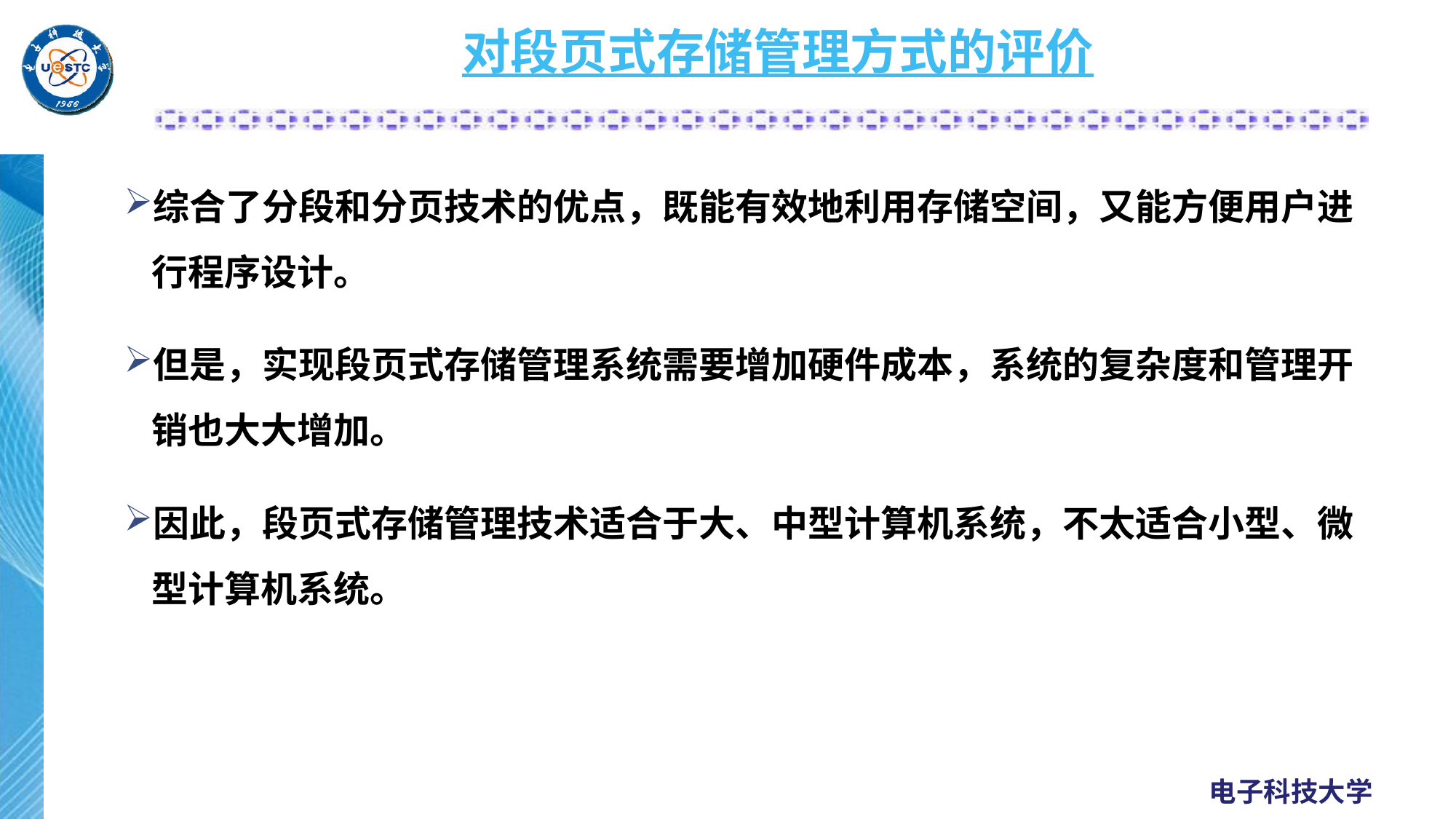

# 对段页式存储管理方式的评价
综合了分段和分页技术的优点，既能有效地利用存储空间，又能方便用户进行程序设计。
但是，实现段页式存储管理系统需要增加硬件成本，系统的复杂度和管理开销也大大增加。
因此，段页式存储管理技术适合于大、中型计算机系统，不太适合小型、微型计算机系统。